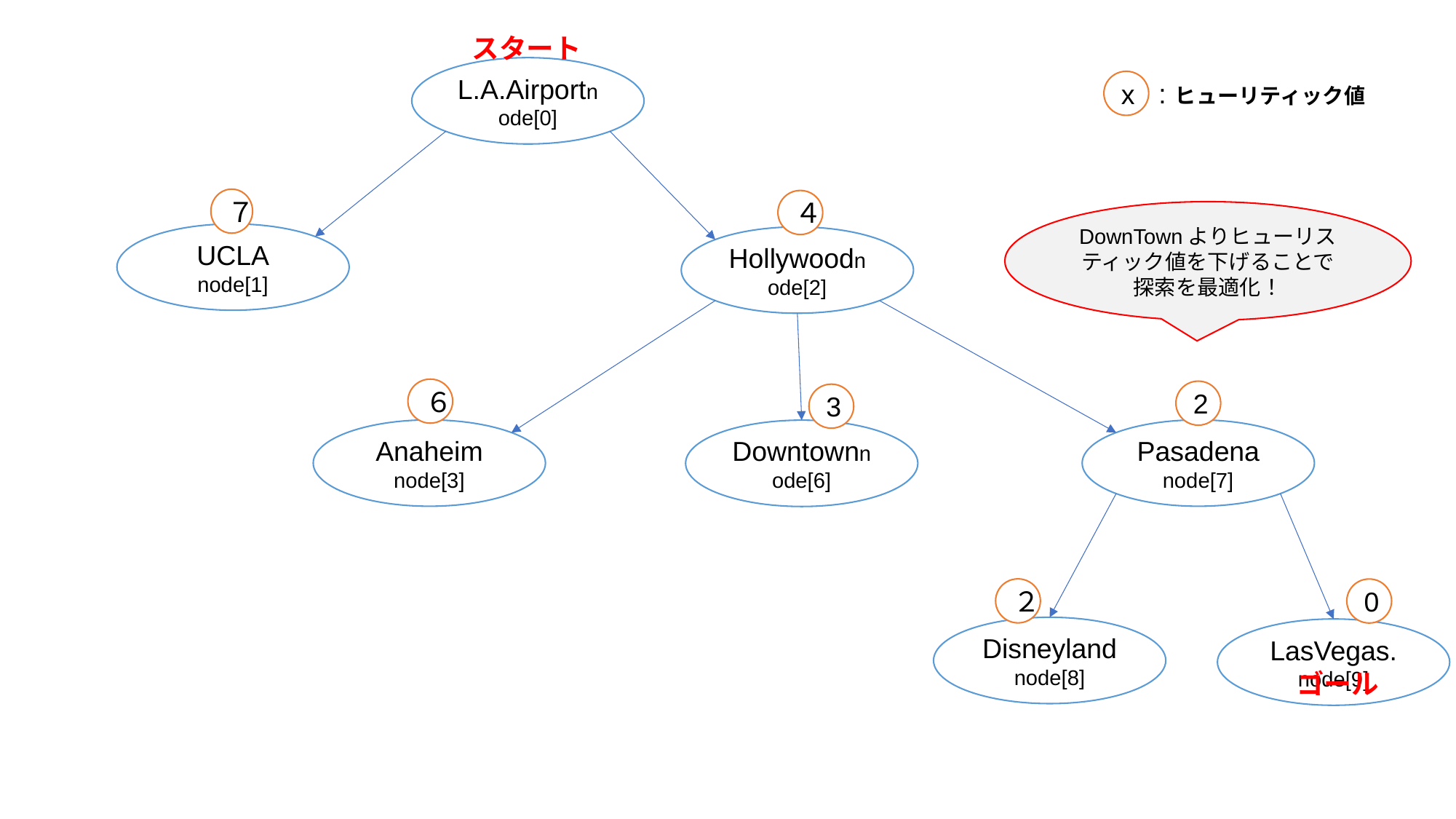

スタート
L.A.Airportnode[0]
x
: ヒューリティック値
#
７
４
DownTownよりヒューリスティック値を下げることで探索を最適化！
UCLA
node[1]
Hollywoodnode[2]
６
2
3
Anaheim
node[3]
Pasadena
node[7]
Downtownnode[6]

２
0
Disneylandnode[8]
LasVegas. node[9]
ゴール